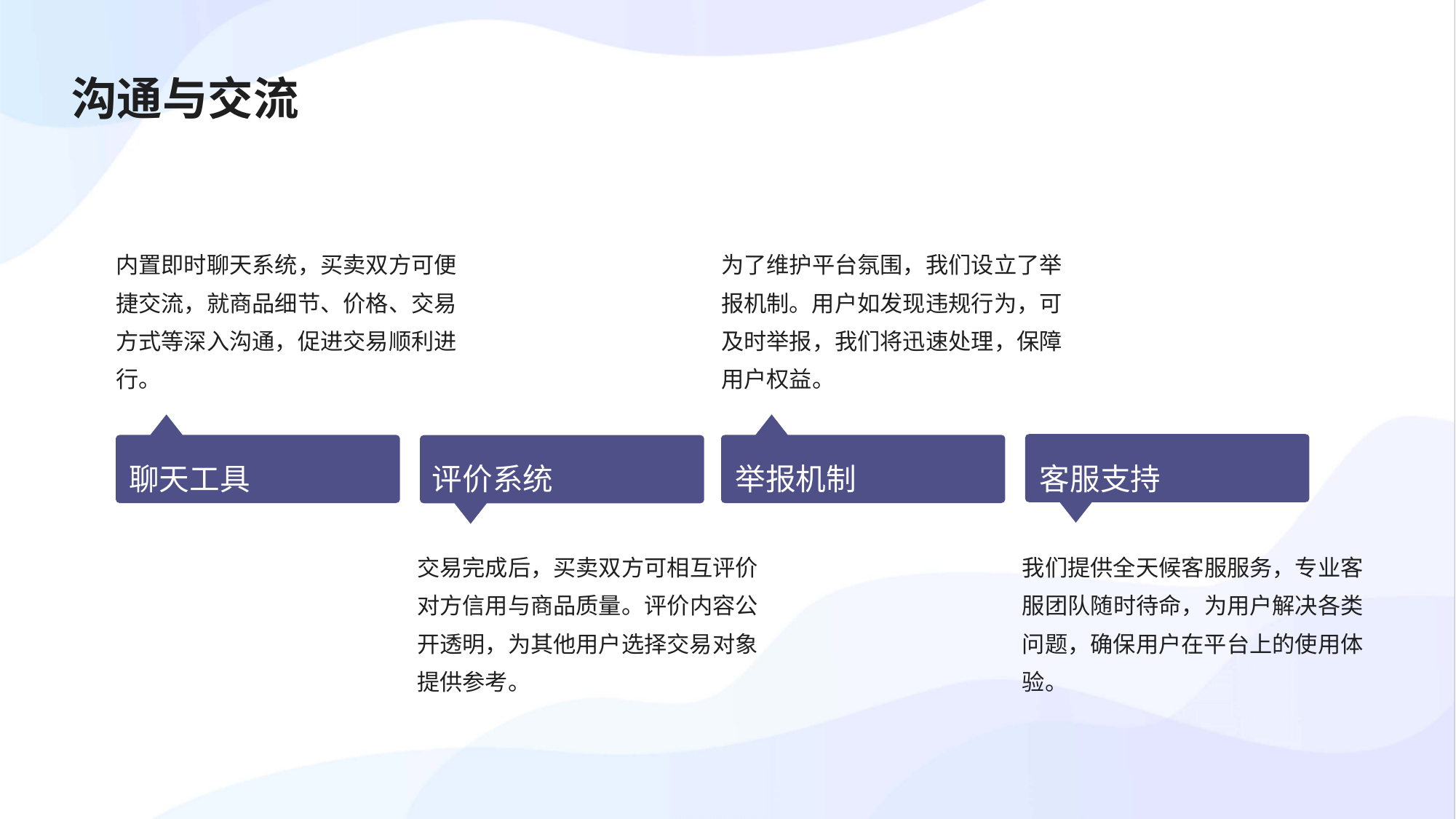

沟通与交流
内置即时聊天系统，买卖双方可便捷交流，就商品细节、价格、交易方式等深入沟通，促进交易顺利进行。
为了维护平台氛围，我们设立了举报机制。用户如发现违规行为，可及时举报，我们将迅速处理，保障用户权益。

聊天工具
评价系统
举报机制
客服支持
交易完成后，买卖双方可相互评价对方信用与商品质量。评价内容公开透明，为其他用户选择交易对象提供参考。
我们提供全天候客服服务，专业客服团队随时待命，为用户解决各类问题，确保用户在平台上的使用体验。